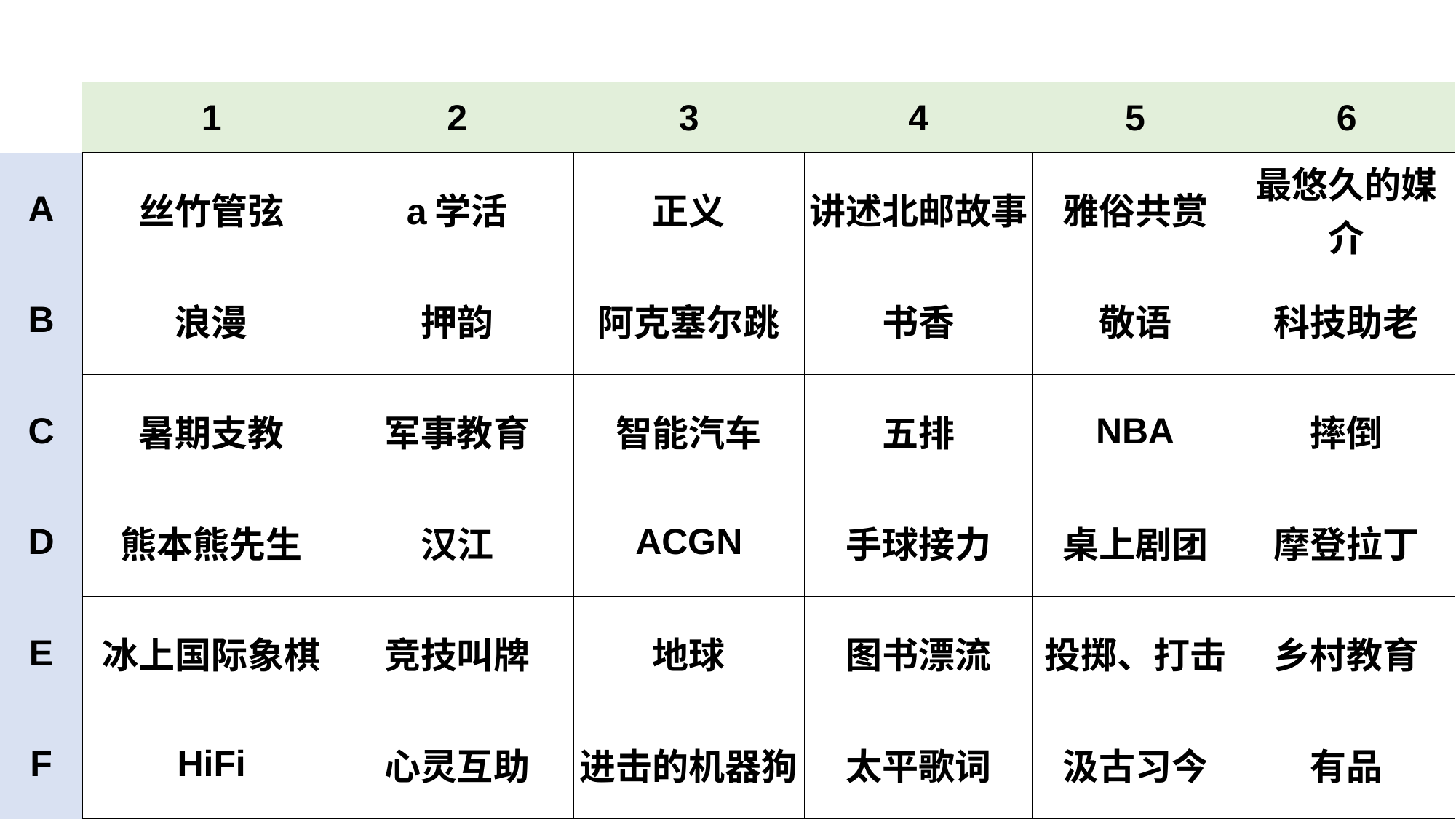

|  | 1 | 2 | 3 | 4 | 5 | 6 |
| --- | --- | --- | --- | --- | --- | --- |
| A | 丝竹管弦 | a学活 | 正义 | 讲述北邮故事 | 雅俗共赏 | 最悠久的媒介 |
| B | 浪漫 | 押韵 | 阿克塞尔跳 | 书香 | 敬语 | 科技助老 |
| C | 暑期支教 | 军事教育 | 智能汽车 | 五排 | NBA | 摔倒 |
| D | 熊本熊先生 | 汉江 | ACGN | 手球接力 | 桌上剧团 | 摩登拉丁 |
| E | 冰上国际象棋 | 竞技叫牌 | 地球 | 图书漂流 | 投掷、打击 | 乡村教育 |
| F | HiFi | 心灵互助 | 进击的机器狗 | 太平歌词 | 汲古习今 | 有品 |